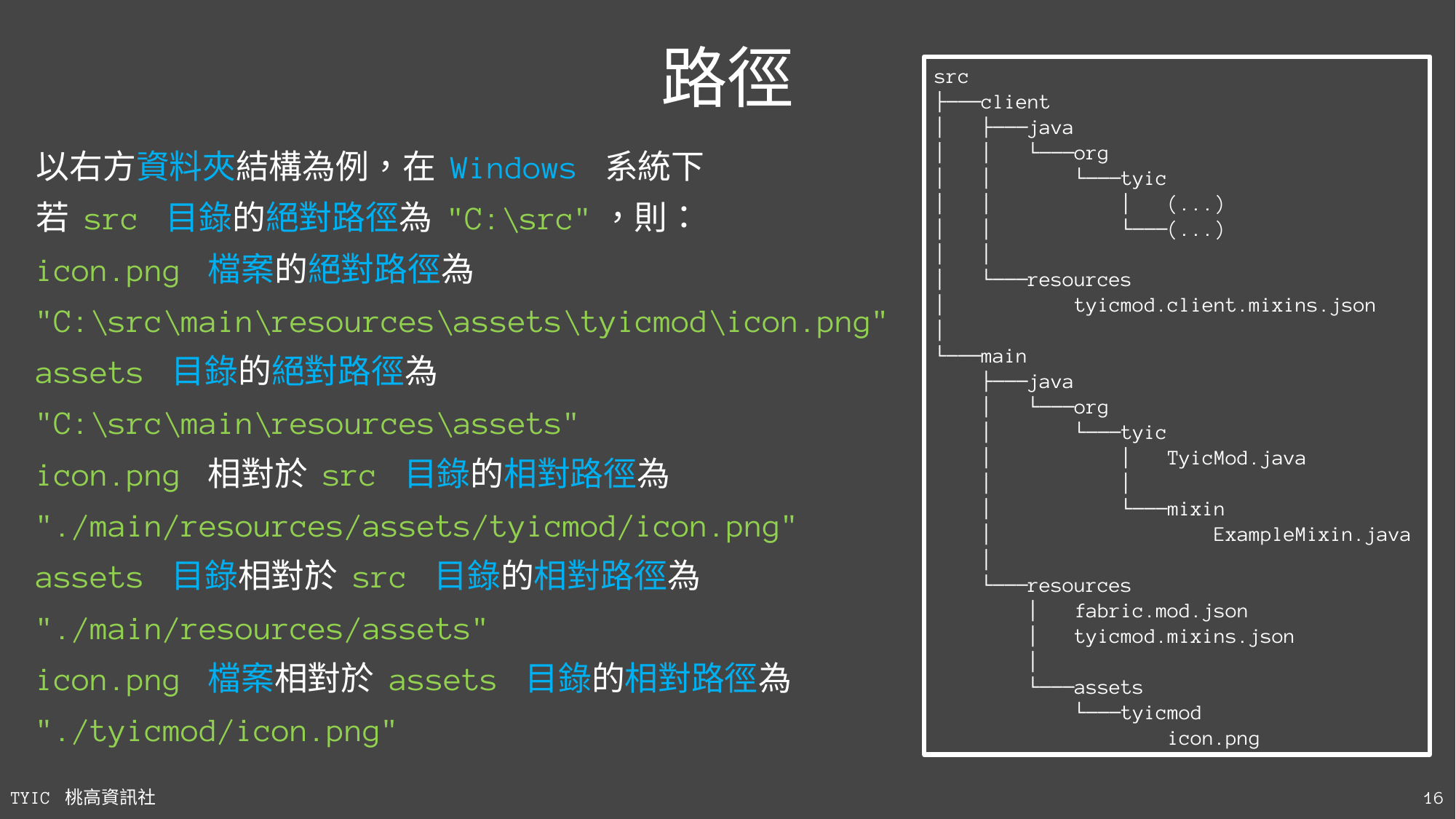

# 路徑
src
├───client
│   ├───java
│   │   └───org
│   │       └───tyic
│   │           │   (...)
│   │           └───(...)
│   │
│   └───resources
│           tyicmod.client.mixins.json
│
└───main
    ├───java
    │   └───org
    │       └───tyic
    │           │   TyicMod.java
    │           │
    │           └───mixin
    │                   ExampleMixin.java
    │
    └───resources
        │   fabric.mod.json
        │   tyicmod.mixins.json
        │
        └───assets
            └───tyicmod
                    icon.png
以右方資料夾結構為例，在 Windows 系統下
若 src 目錄的絕對路徑為 "C:\src"，則：
icon.png 檔案的絕對路徑為
"C:\src\main\resources\assets\tyicmod\icon.png"
assets 目錄的絕對路徑為
"C:\src\main\resources\assets"
icon.png 相對於 src 目錄的相對路徑為
"./main/resources/assets/tyicmod/icon.png"
assets 目錄相對於 src 目錄的相對路徑為
"./main/resources/assets"
icon.png 檔案相對於 assets 目錄的相對路徑為
"./tyicmod/icon.png"